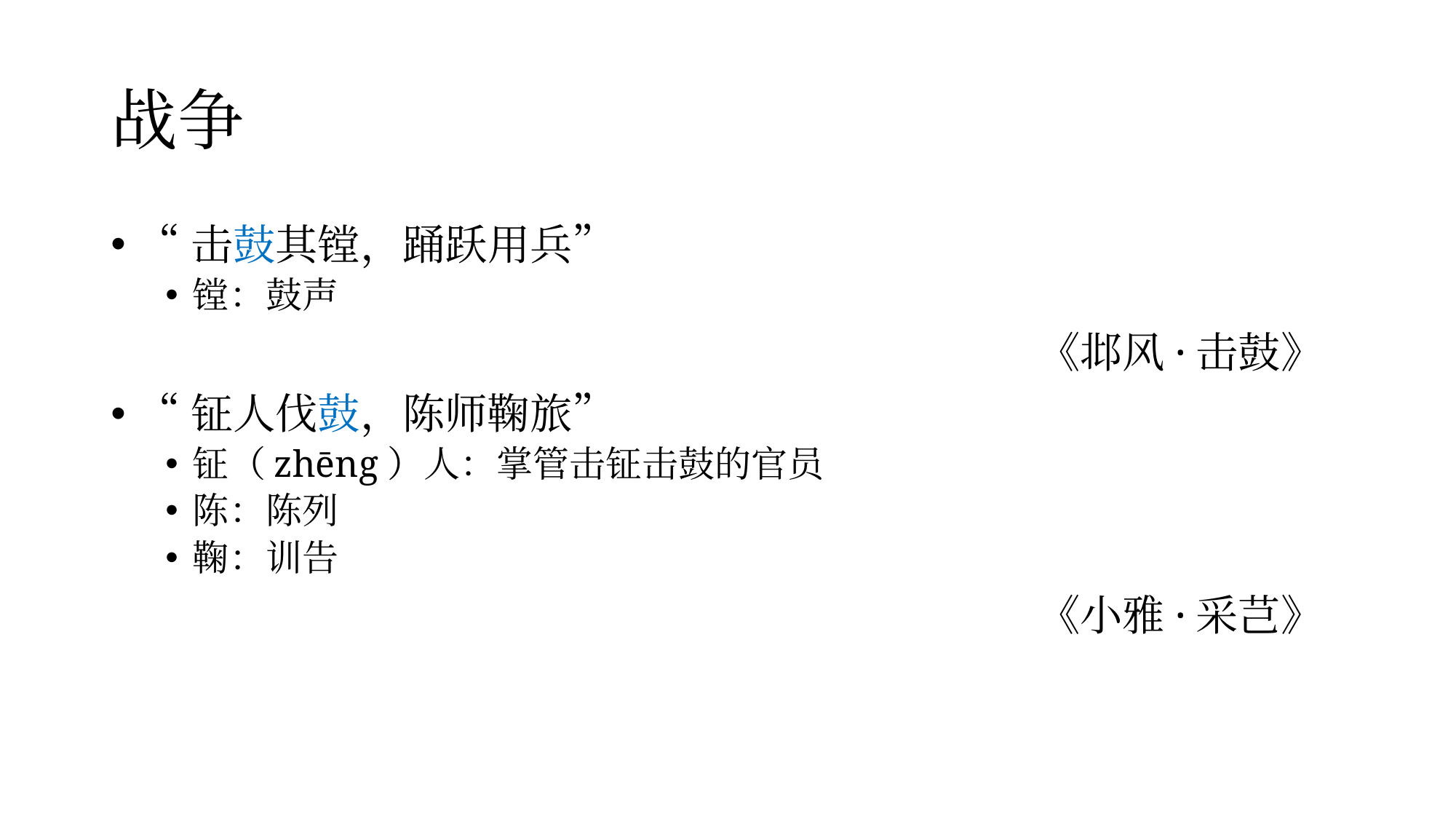

# 战争
“击鼓其镗，踊跃用兵”
镗：鼓声
								    《邶风·击鼓》
“钲人伐鼓，陈师鞠旅”
钲（zhēng）人：掌管击钲击鼓的官员
陈：陈列
鞠：训告
								    《小雅·采芑》